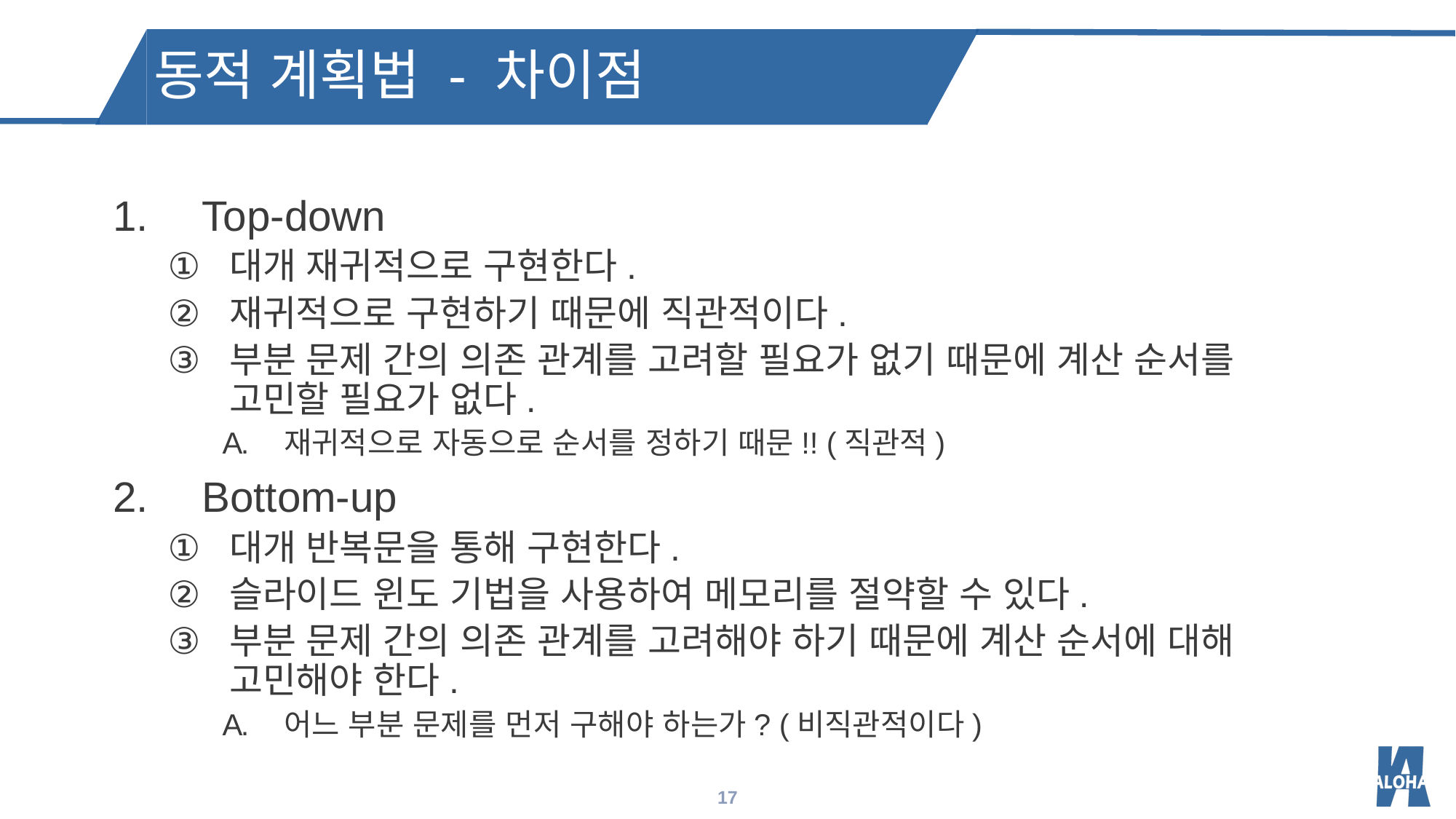

동적 계획법 - 차이점
Top-down
대개 재귀적으로 구현한다.
재귀적으로 구현하기 때문에 직관적이다.
부분 문제 간의 의존 관계를 고려할 필요가 없기 때문에 계산 순서를 고민할 필요가 없다.
재귀적으로 자동으로 순서를 정하기 때문!! (직관적)
Bottom-up
대개 반복문을 통해 구현한다.
슬라이드 윈도 기법을 사용하여 메모리를 절약할 수 있다.
부분 문제 간의 의존 관계를 고려해야 하기 때문에 계산 순서에 대해 고민해야 한다.
어느 부분 문제를 먼저 구해야 하는가? (비직관적이다)
17